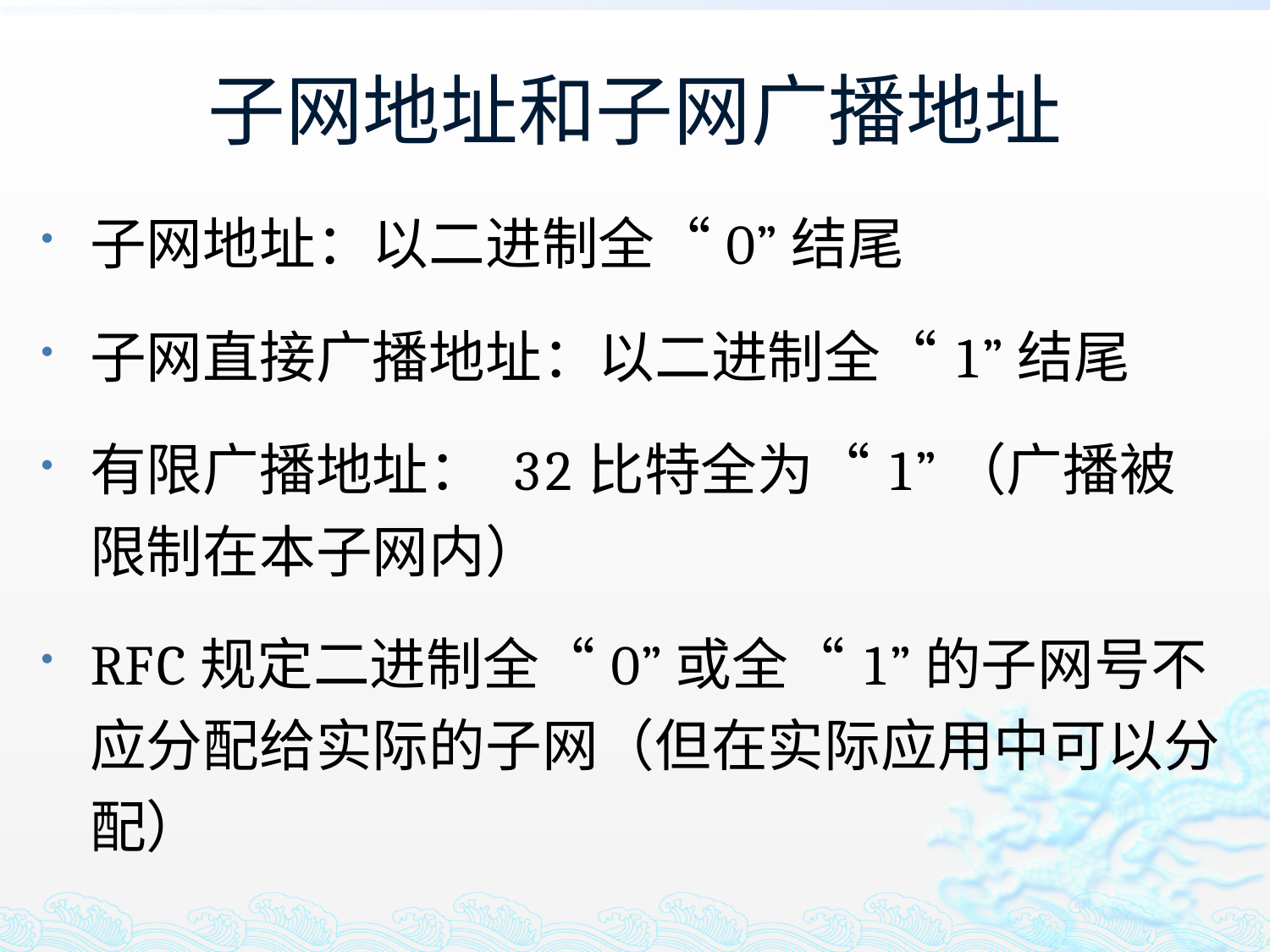

# 子网地址和子网广播地址
子网地址：以二进制全“0”结尾
子网直接广播地址：以二进制全“1”结尾
有限广播地址： 32比特全为“1”（广播被限制在本子网内）
RFC规定二进制全“0”或全“1”的子网号不应分配给实际的子网（但在实际应用中可以分配）